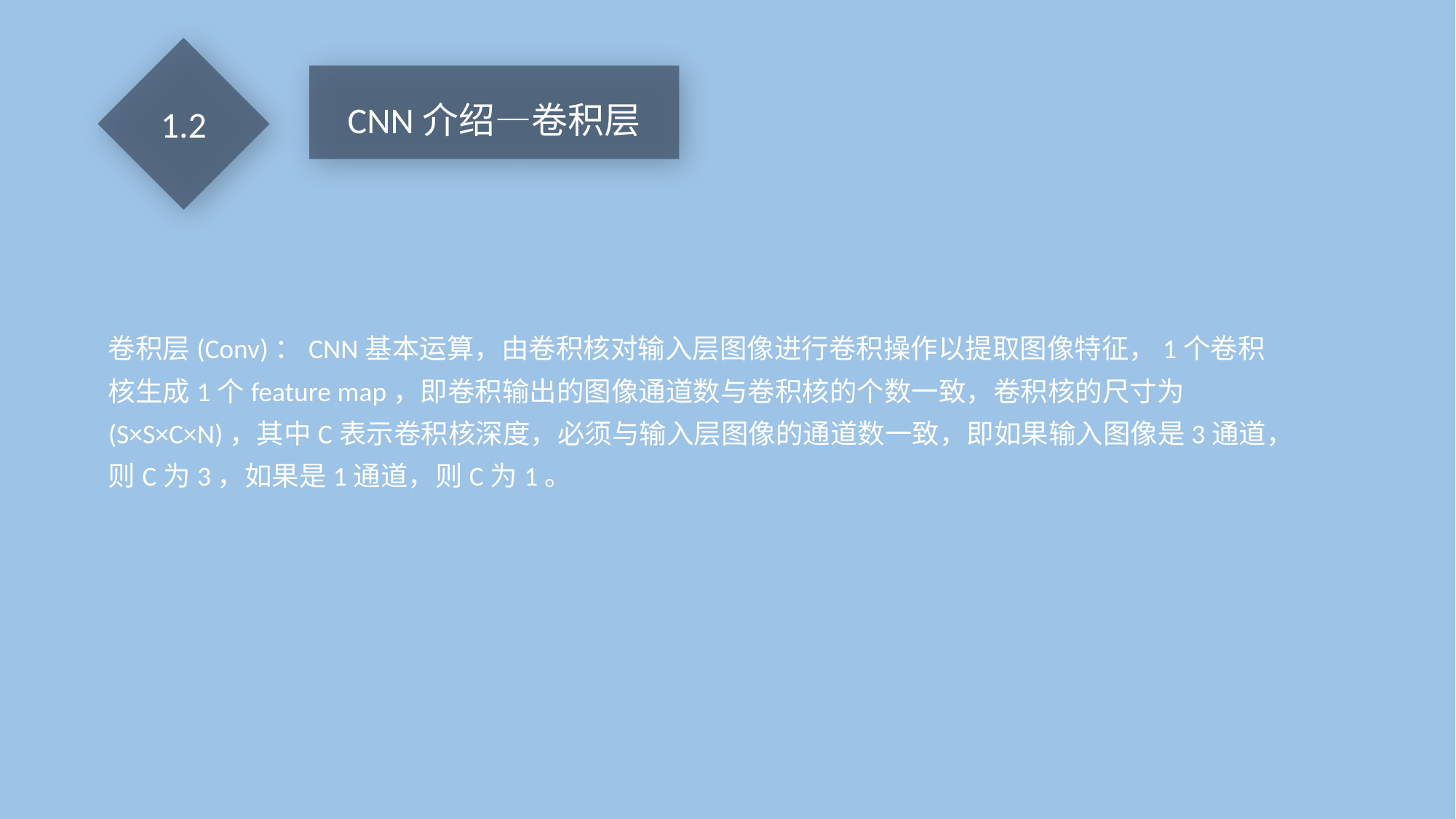

1.2
CNN介绍—卷积层
卷积层(Conv)：CNN基本运算，由卷积核对输入层图像进行卷积操作以提取图像特征，1个卷积核生成1个feature map，即卷积输出的图像通道数与卷积核的个数一致，卷积核的尺寸为(S×S×C×N)，其中C表示卷积核深度，必须与输入层图像的通道数一致，即如果输入图像是3通道，则C为3，如果是1通道，则C为1。